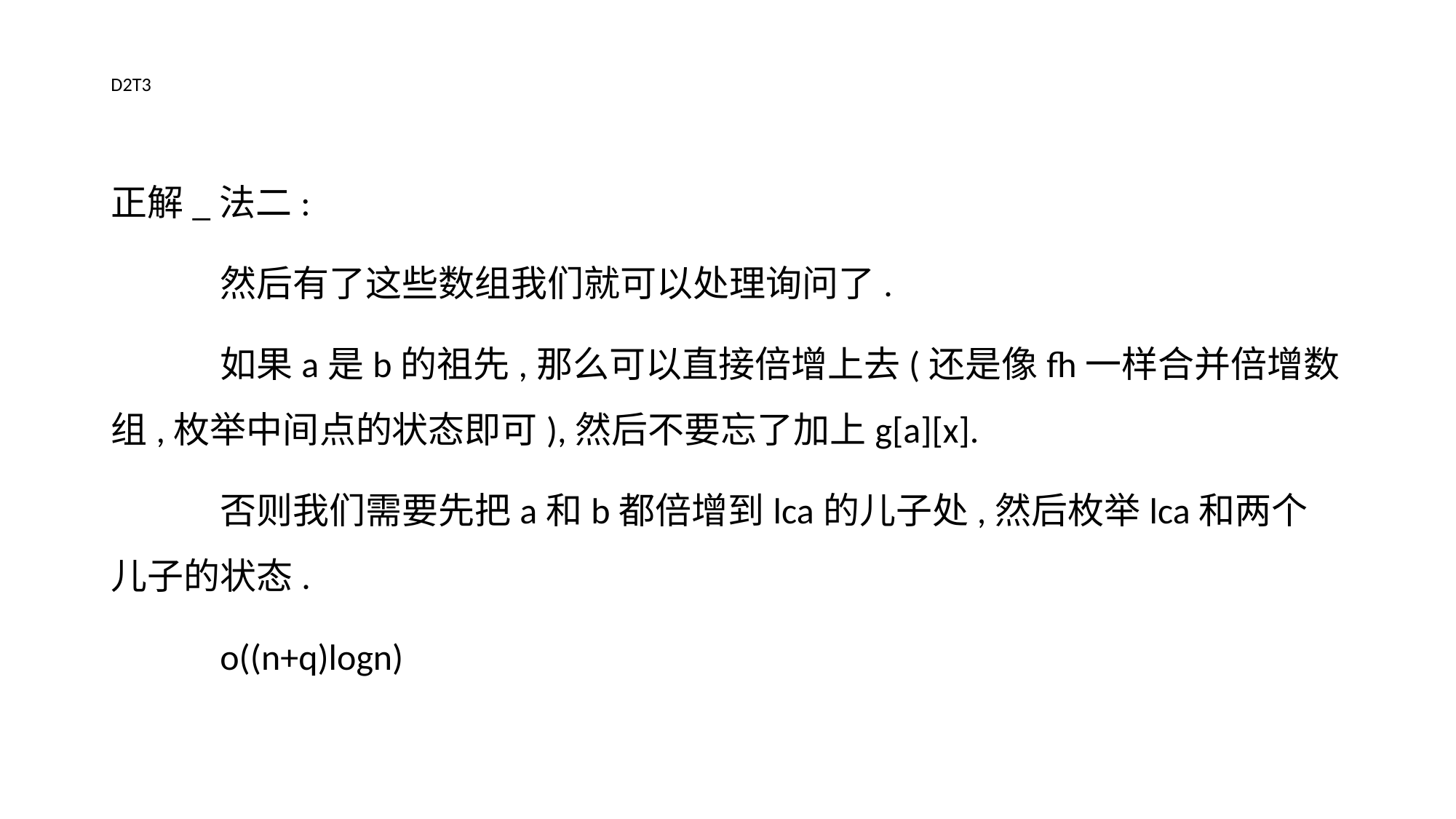

# D2T3
正解_法二:
	然后有了这些数组我们就可以处理询问了.
	如果a是b的祖先,那么可以直接倍增上去(还是像fh一样合并倍增数组,枚举中间点的状态即可),然后不要忘了加上g[a][x].
	否则我们需要先把a和b都倍增到lca的儿子处,然后枚举lca和两个儿子的状态.
	o((n+q)logn)